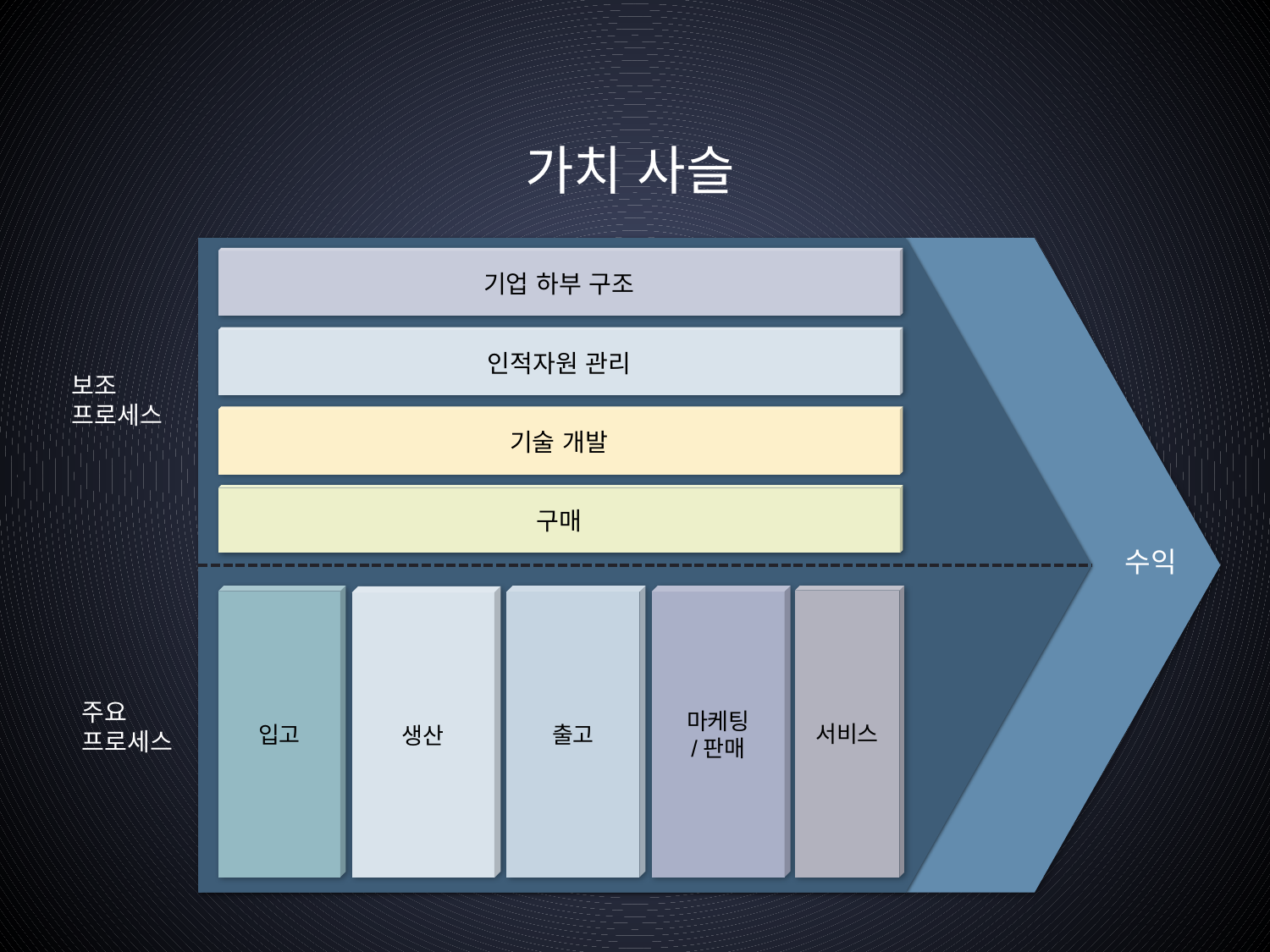

가치 사슬

기업 하부 구조
인적자원 관리
보조
프로세스
기술 개발
구매
수익
입고
출고
마케팅
/판매
서비스
생산
주요
프로세스